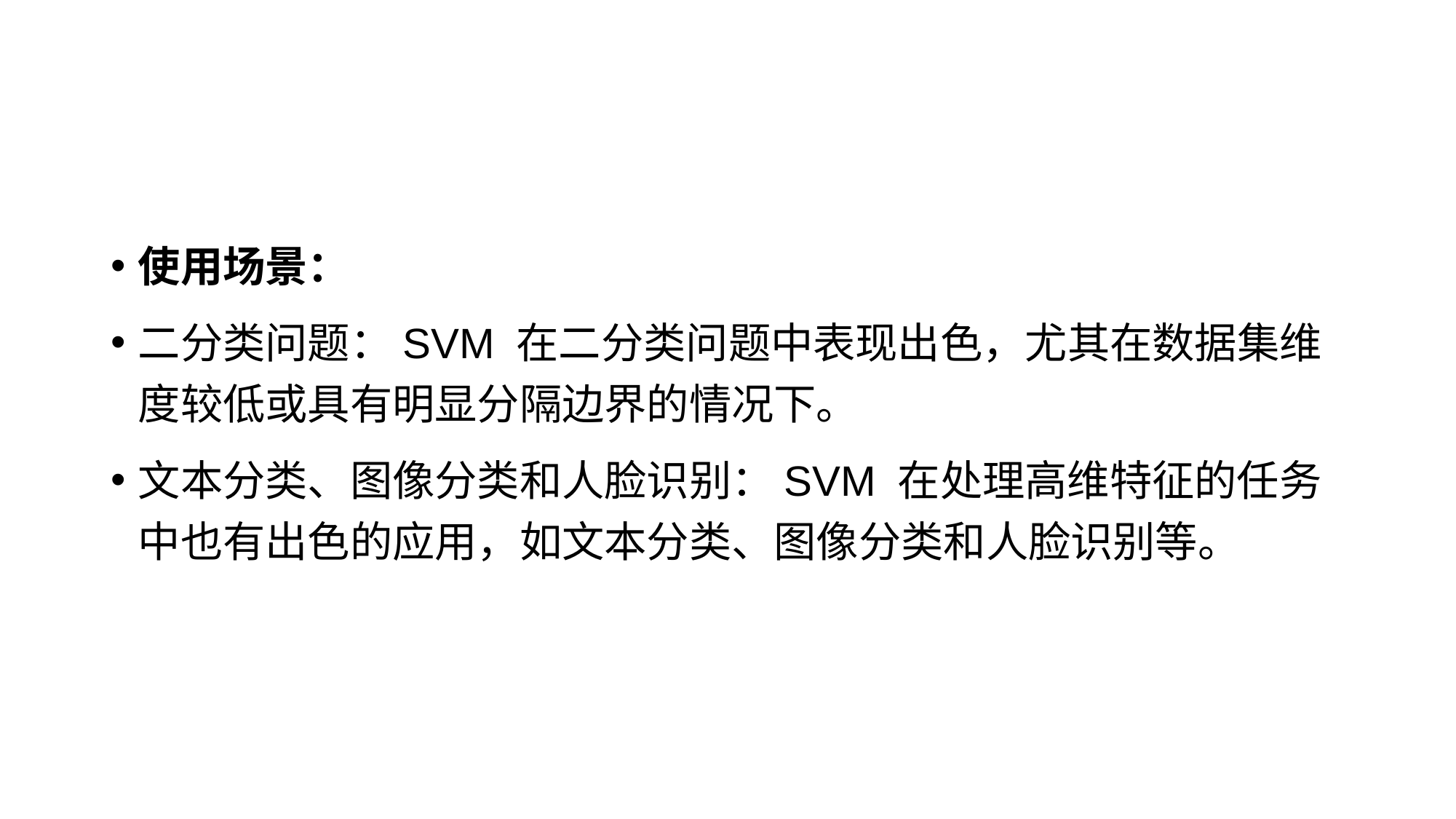

使用场景：
二分类问题：SVM 在二分类问题中表现出色，尤其在数据集维度较低或具有明显分隔边界的情况下。
文本分类、图像分类和人脸识别：SVM 在处理高维特征的任务中也有出色的应用，如文本分类、图像分类和人脸识别等。